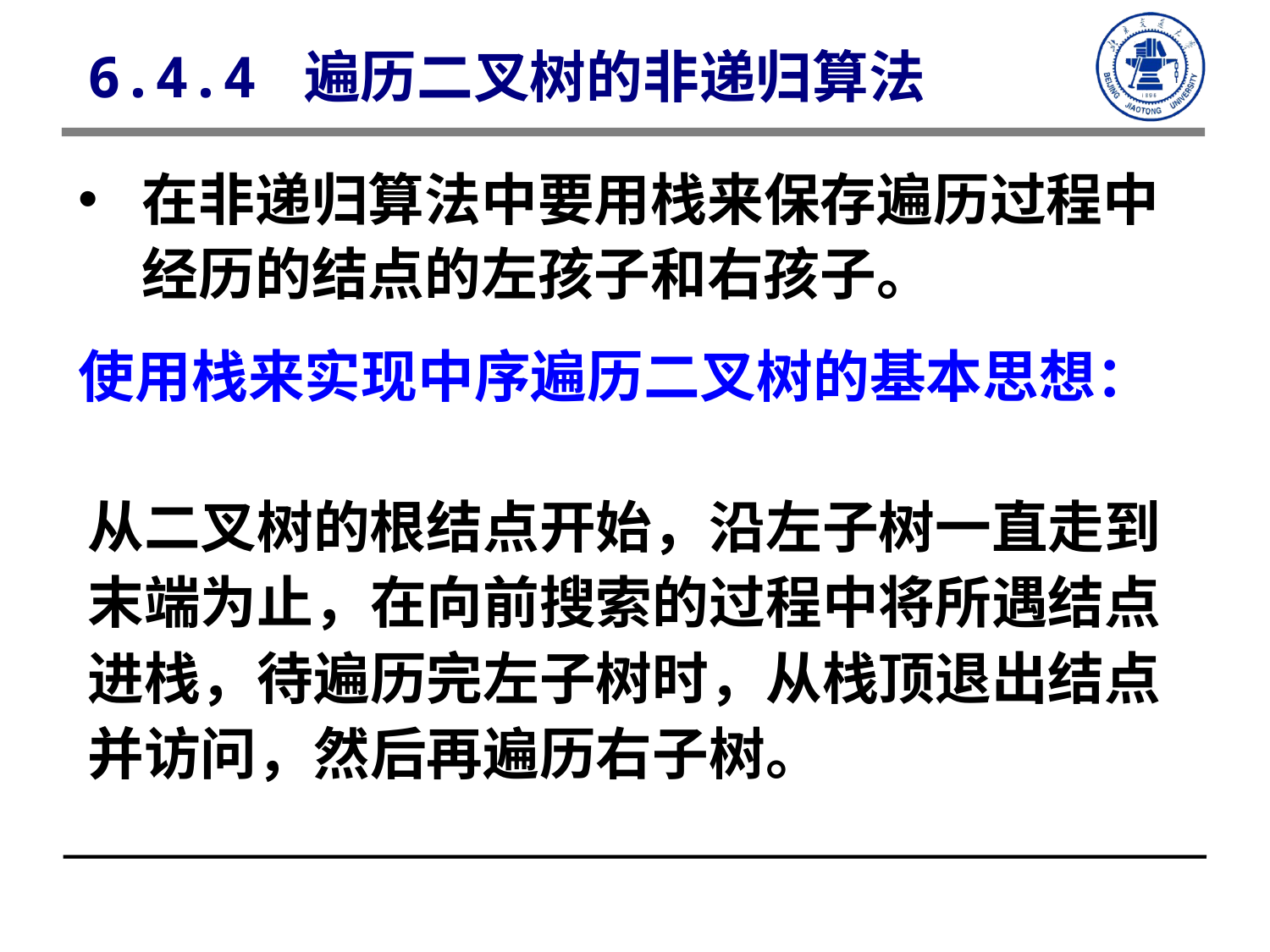

6.4.4 遍历二叉树的非递归算法
在非递归算法中要用栈来保存遍历过程中经历的结点的左孩子和右孩子。
使用栈来实现中序遍历二叉树的基本思想：
从二叉树的根结点开始，沿左子树一直走到末端为止，在向前搜索的过程中将所遇结点进栈，待遍历完左子树时，从栈顶退出结点并访问，然后再遍历右子树。